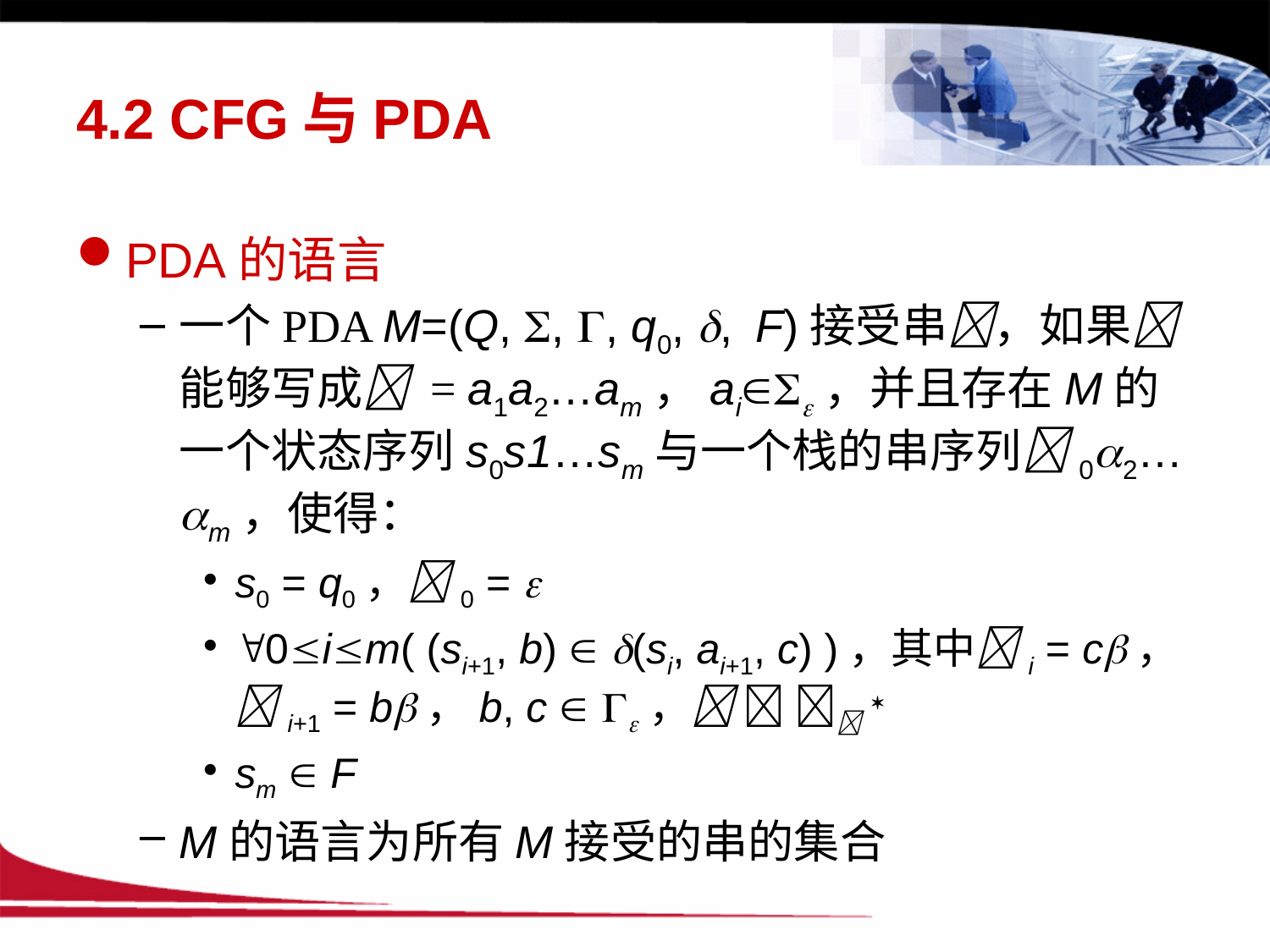

# 4.2 CFG与PDA
PDA的语言
一个PDA M=(Q, Σ, Γ, q0, δ, F)接受串ω，如果ω能够写成ω = a1a2…am，ai∈Σε，并且存在M的一个状态序列s0s1…sm与一个栈的串序列α0α2…αm，使得：
s0 = q0，α0 = ε
∀0≤i≤m( (si+1, b) ∈ δ(si, ai+1, c) )，其中αi = cβ， αi+1 = bβ，b, c ∈ Γε，β ∈ Γε∗
sm ∈ F
M的语言为所有M接受的串的集合